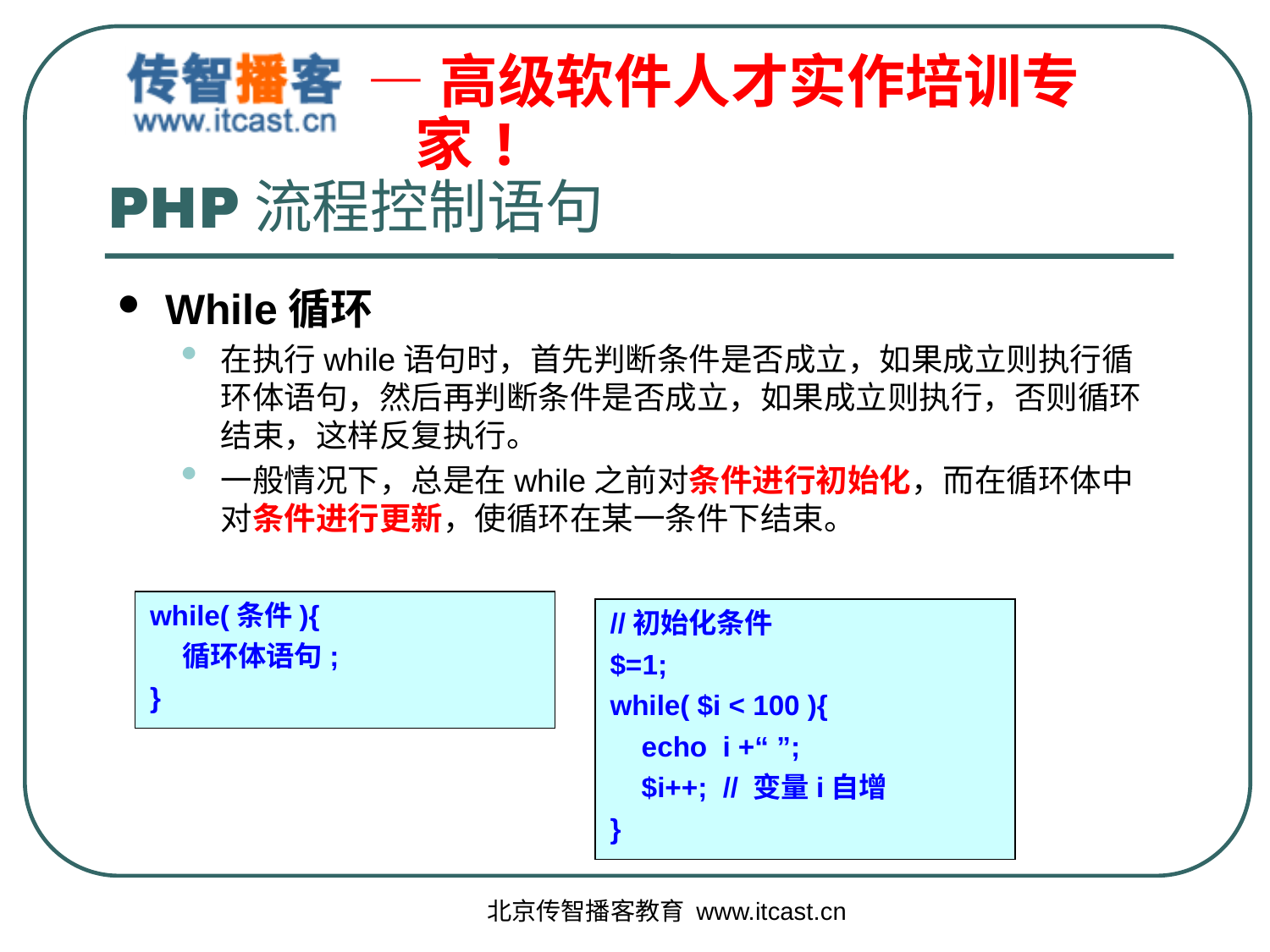

# PHP流程控制语句
While循环
在执行while语句时，首先判断条件是否成立，如果成立则执行循环体语句，然后再判断条件是否成立，如果成立则执行，否则循环结束，这样反复执行。
一般情况下，总是在while之前对条件进行初始化，而在循环体中对条件进行更新，使循环在某一条件下结束。

while(条件){
    循环体语句;
}
//初始化条件
$=1;
while( $i < 100 ){
    echo  i +“ ”;
    $i++;  // 变量i自增
}